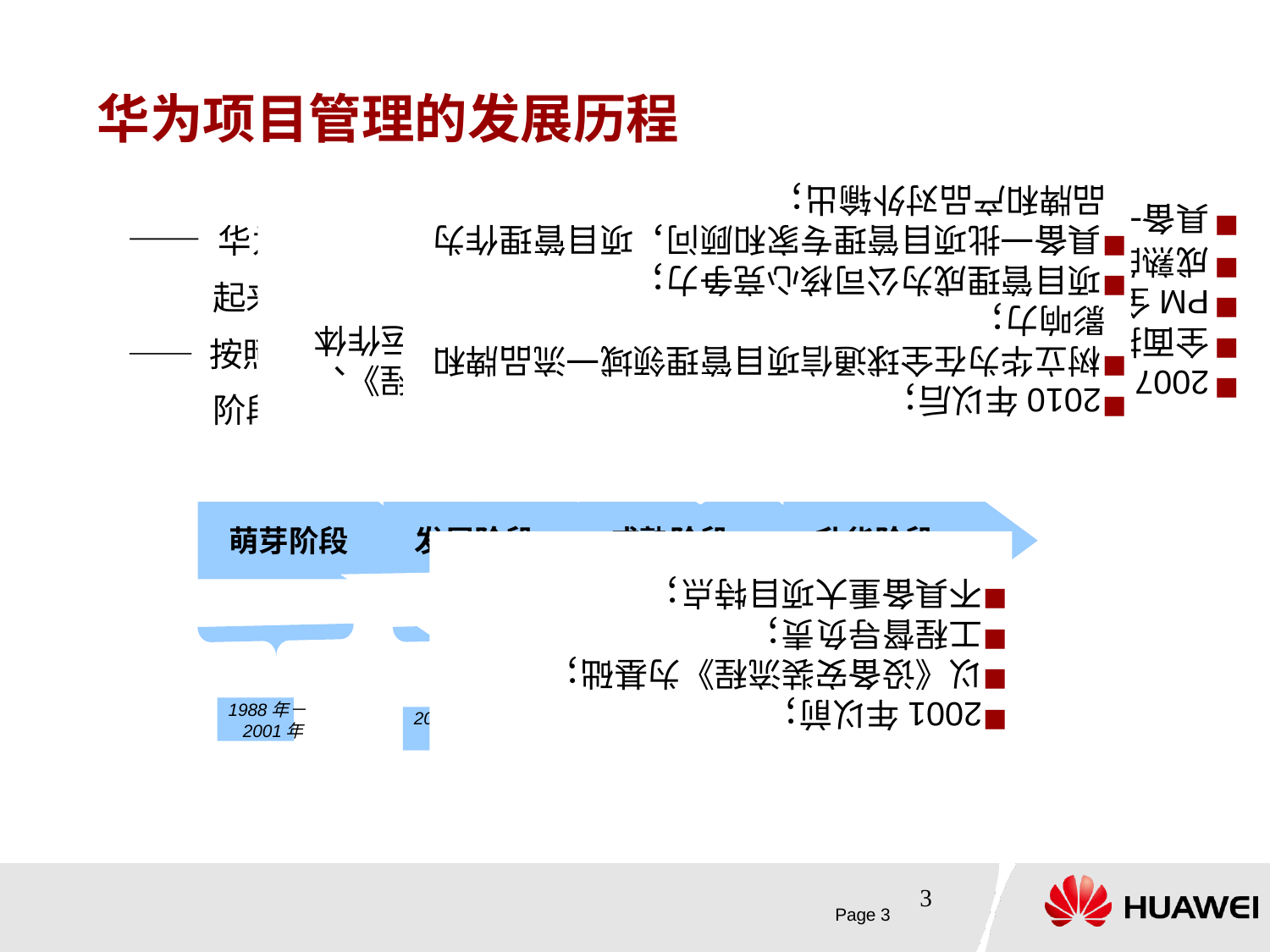

2007年至2009年期间；
全面按照端到端项目管理体制运作；
PM全流程参与和负责；
成熟的国际化项目管理工具和支撑平台；
具备一批国际化、职业化的项目管理团队；
2001年至2006年期间；
项目管理流程支撑，《重大项目管理流程》、
《客户重大项目流程》、《全流程PM运作体制》 ；
AM+PM负责；
基本具备重大项目管理能力；
PMP全面推行；
2010年以后；
树立华为在全球通信项目管理领域一流品牌和影响力；
项目管理成为公司核心竞争力；
具备一批项目管理专家和顾问，项目管理作为品牌和产品对外输出；
# 华为项目管理的发展历程
—— 华为的工程项目管理是随着公司的发展，从无到有，逐步完善起来的。
—— 按照对项目管理的不同理解、认识程度，可以大致划分为四个阶段：
2001年以前；
以《设备安装流程》为基础；
工程督导负责；
不具备重大项目特点；
萌芽阶段

1988年－
   2001年
发展阶段

2001年－
   －2006年
成熟阶段

2007年－
   －2009年
升华阶段

2010年以后
3

Page 3